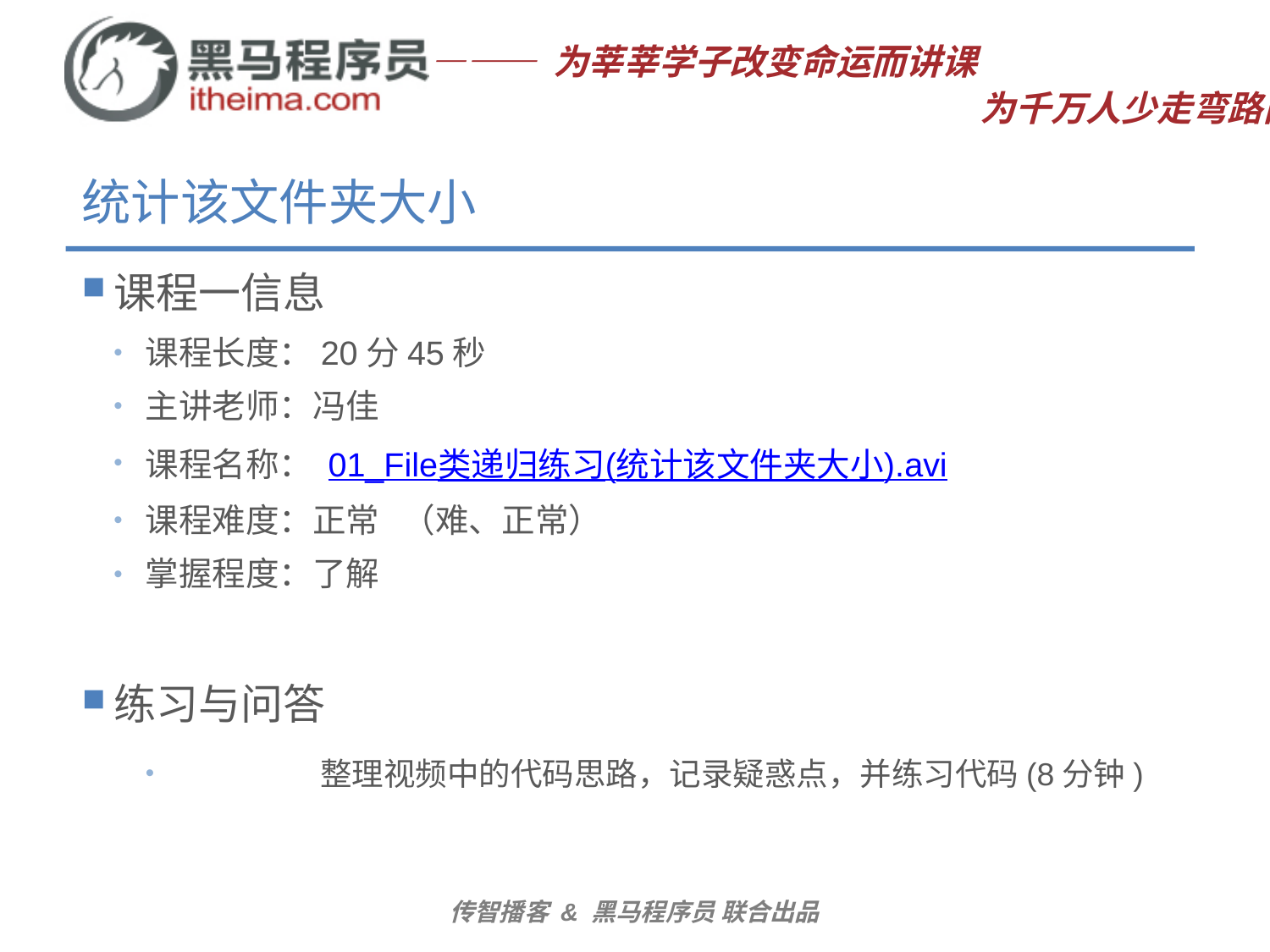

# 统计该文件夹大小
课程一信息
课程长度：20分45秒
主讲老师：冯佳
课程名称： 01_File类递归练习(统计该文件夹大小).avi
课程难度：正常   （难、正常）
掌握程度：了解

练习与问答
	整理视频中的代码思路，记录疑惑点，并练习代码(8分钟)